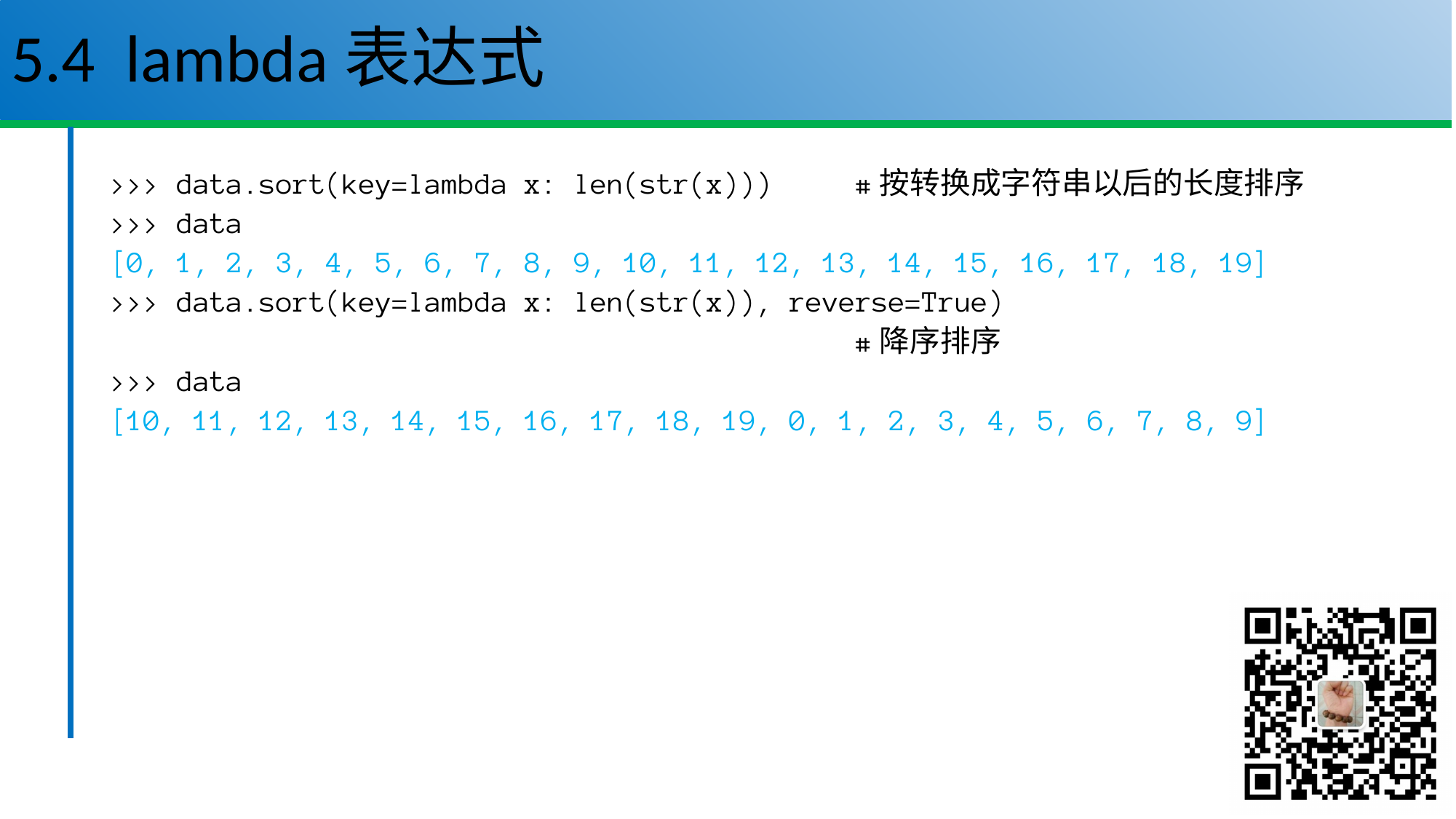

# 5.4  lambda表达式
>>> data.sort(key=lambda x: len(str(x)))     #按转换成字符串以后的长度排序
>>> data
[0, 1, 2, 3, 4, 5, 6, 7, 8, 9, 10, 11, 12, 13, 14, 15, 16, 17, 18, 19]
>>> data.sort(key=lambda x: len(str(x)), reverse=True)
                                             #降序排序
>>> data
[10, 11, 12, 13, 14, 15, 16, 17, 18, 19, 0, 1, 2, 3, 4, 5, 6, 7, 8, 9]
62